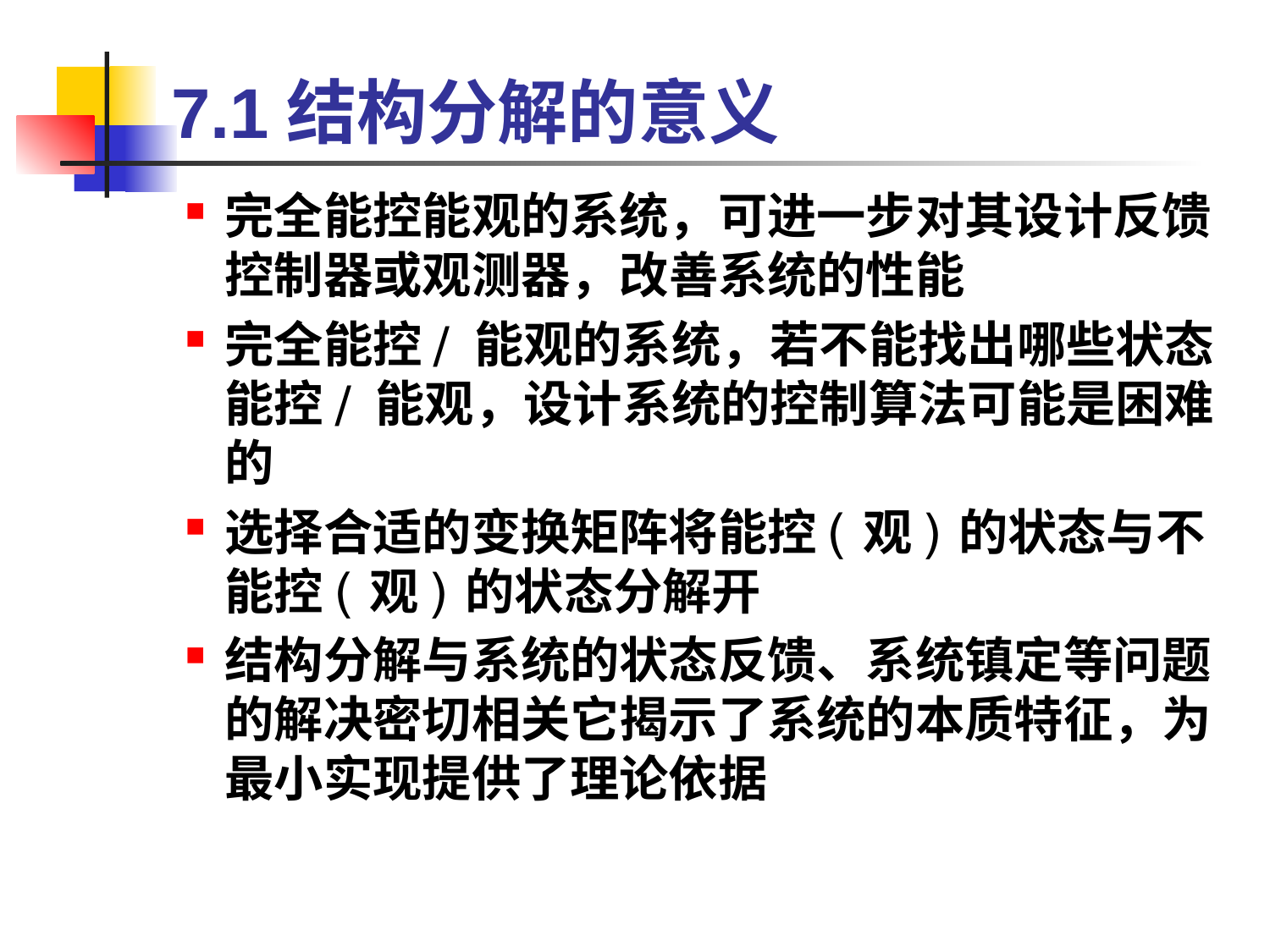

# 7.1结构分解的意义
完全能控能观的系统，可进一步对其设计反馈控制器或观测器，改善系统的性能
完全能控/能观的系统，若不能找出哪些状态能控/能观，设计系统的控制算法可能是困难的
选择合适的变换矩阵将能控(观)的状态与不能控(观)的状态分解开
结构分解与系统的状态反馈、系统镇定等问题的解决密切相关它揭示了系统的本质特征，为最小实现提供了理论依据